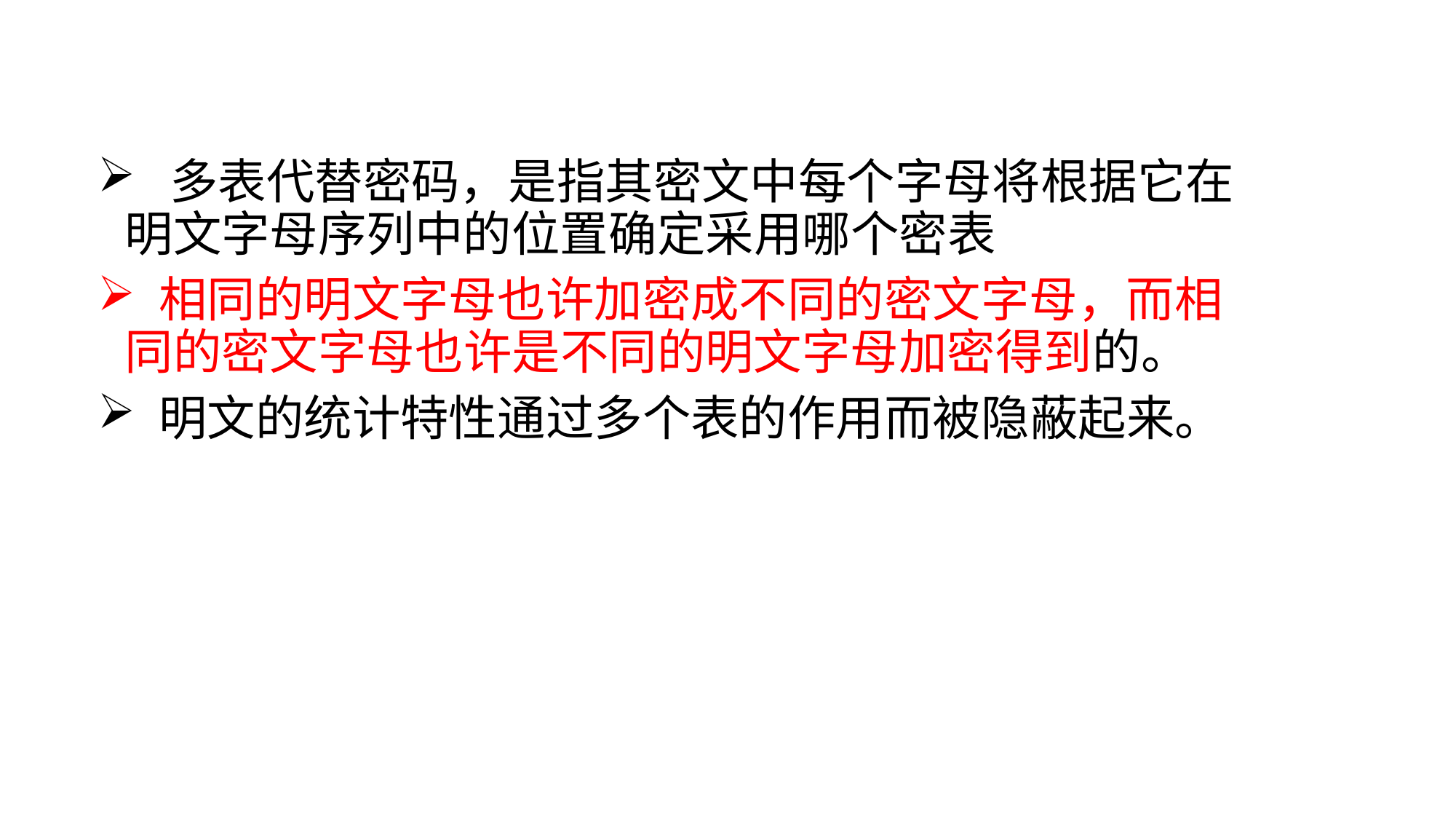

# 多表代替密码，是指其密文中每个字母将根据它在明文字母序列中的位置确定采用哪个密表
 相同的明文字母也许加密成不同的密文字母，而相同的密文字母也许是不同的明文字母加密得到的。
 明文的统计特性通过多个表的作用而被隐蔽起来。